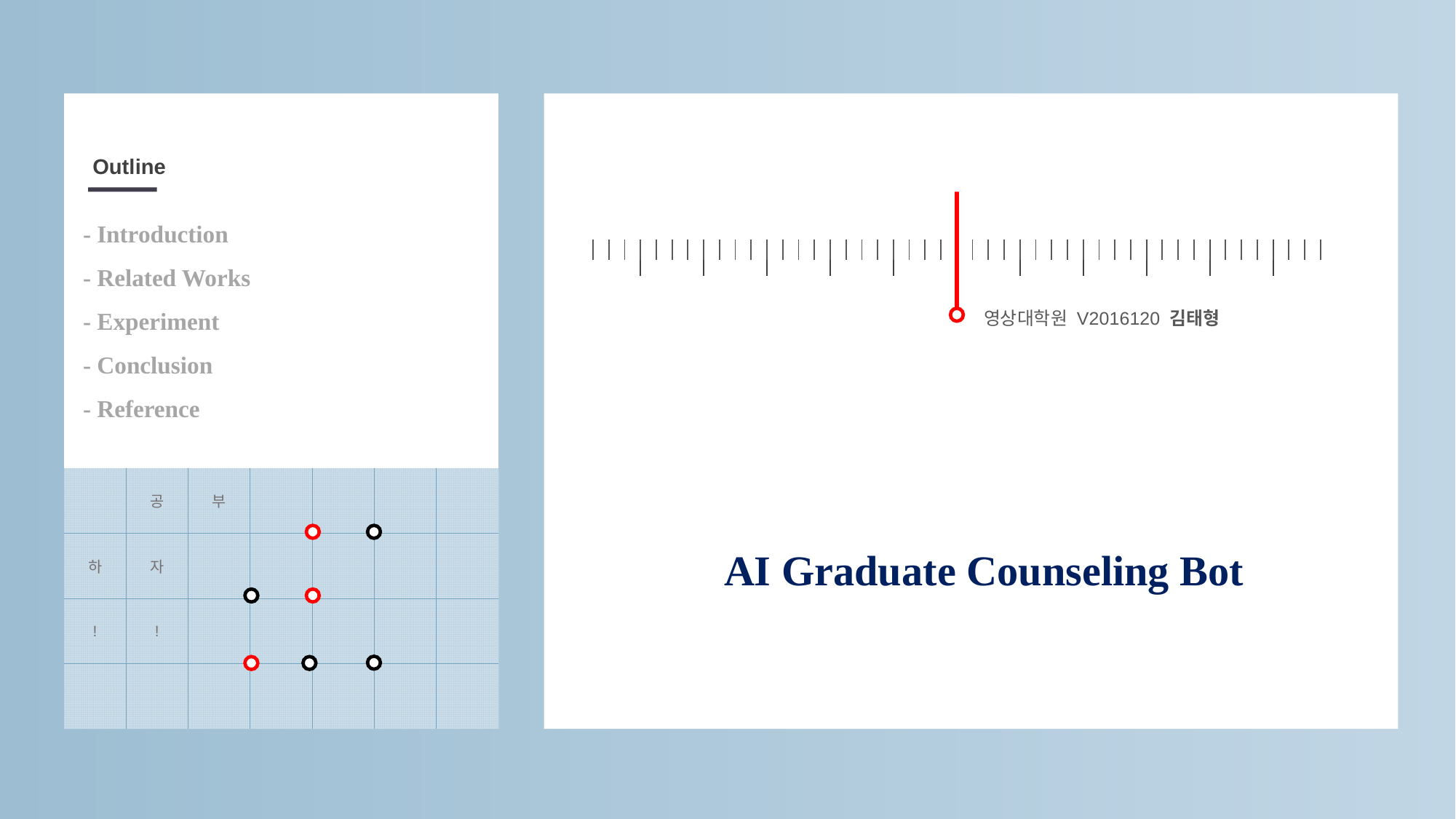

Outline

- Introduction
- Related Works
- Experiment
- Conclusion
- Reference
|  |  |  |  |  |  |  |  |  |  |  |  |
| --- | --- | --- | --- | --- | --- | --- | --- | --- | --- | --- | --- |
|  |  |  |  |  |  |  |  |  |  |  |  |  |  |  |  |  |  |  |  |  |  |  |  |  |  |  |  |  |  |  |  |  |  |  |  |  |  |  |  |  |  |  |  |  |  |  |  |
| --- | --- | --- | --- | --- | --- | --- | --- | --- | --- | --- | --- | --- | --- | --- | --- | --- | --- | --- | --- | --- | --- | --- | --- | --- | --- | --- | --- | --- | --- | --- | --- | --- | --- | --- | --- | --- | --- | --- | --- | --- | --- | --- | --- | --- | --- | --- | --- |
영상대학원 V2016120 김태형

|  | 공 | 부 |  |  |  |  |
| --- | --- | --- | --- | --- | --- | --- |
| 하 | 자 |  |  |  |  |  |
| ! | ! |  |  |  |  |  |
|  |  |  |  |  |  |  |
AI Graduate Counseling Bot